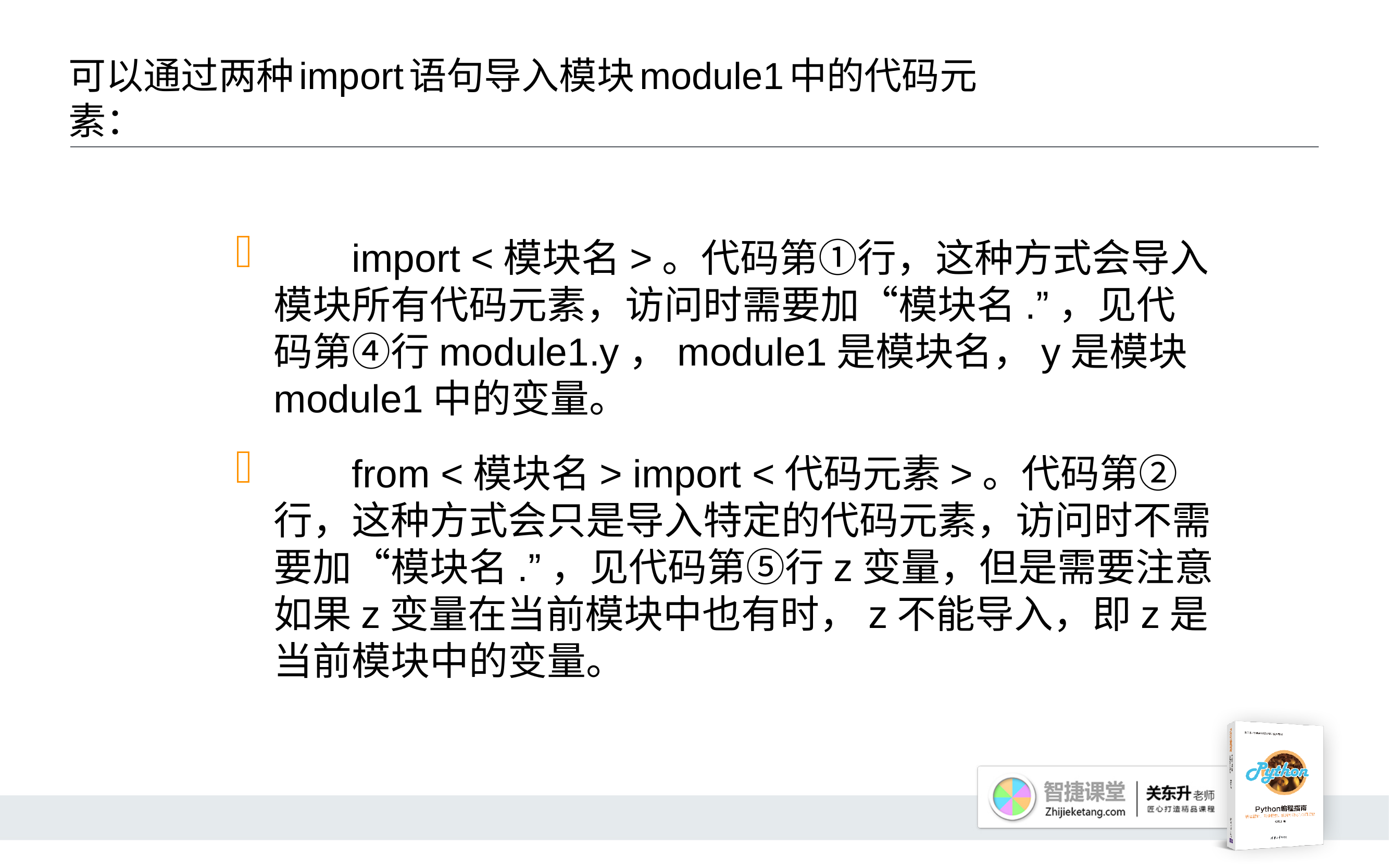

# 可以通过两种import语句导入模块module1中的代码元素：
	import <模块名>。代码第①行，这种方式会导入模块所有代码元素，访问时需要加“模块名.”，见代码第④行module1.y，module1是模块名，y是模块module1中的变量。
	from <模块名> import <代码元素>。代码第②行，这种方式会只是导入特定的代码元素，访问时不需要加“模块名.”，见代码第⑤行z变量，但是需要注意如果z变量在当前模块中也有时，z不能导入，即z是当前模块中的变量。